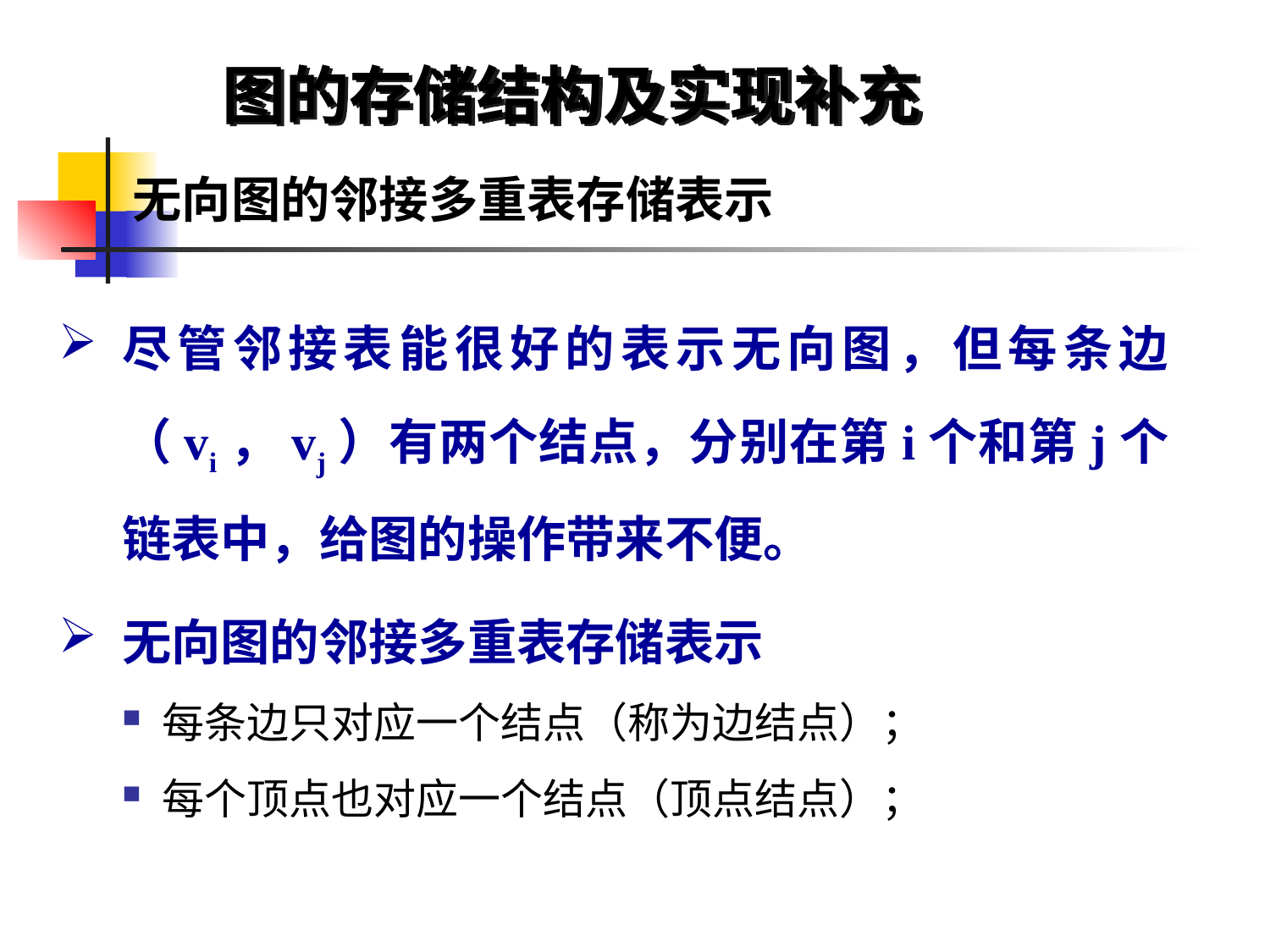

图的存储结构及实现补充
无向图的邻接多重表存储表示
尽管邻接表能很好的表示无向图，但每条边（vi，vj）有两个结点，分别在第i个和第j个链表中，给图的操作带来不便。
无向图的邻接多重表存储表示
每条边只对应一个结点（称为边结点）；
每个顶点也对应一个结点（顶点结点）；

56